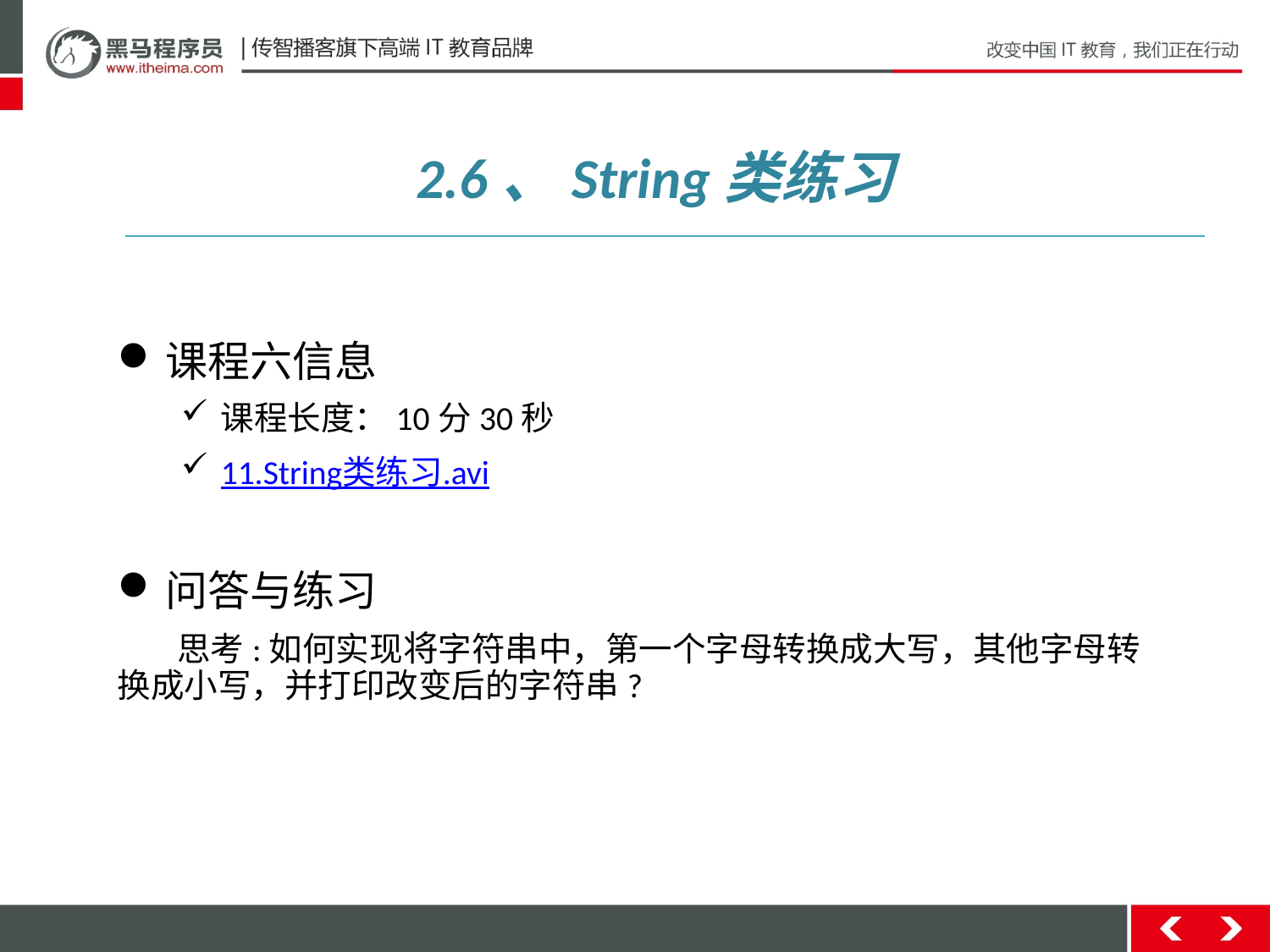

2.6、String类练习

课程六信息
课程长度：10分30秒
11.String类练习.avi

问答与练习
       思考:如何实现将字符串中，第一个字母转换成大写，其他字母转换成小写，并打印改变后的字符串?